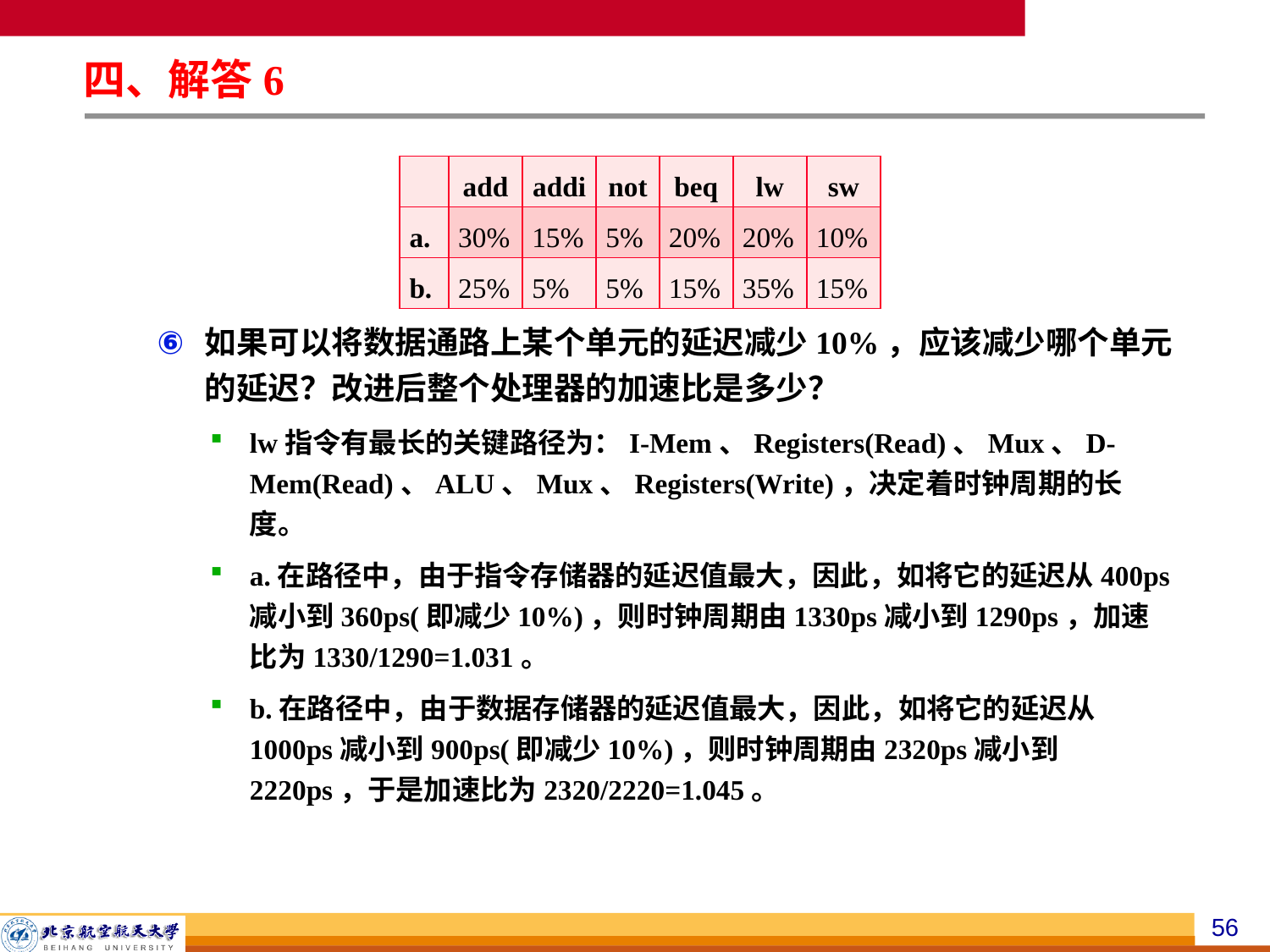

四、解答6

如果可以将数据通路上某个单元的延迟减少10%，应该减少哪个单元的延迟？改进后整个处理器的加速比是多少？
lw指令有最长的关键路径为：I-Mem、Registers(Read)、Mux、D-Mem(Read)、ALU、Mux、Registers(Write)，决定着时钟周期的长度。
a.在路径中，由于指令存储器的延迟值最大，因此，如将它的延迟从400ps减小到360ps(即减少10%)，则时钟周期由1330ps减小到1290ps，加速比为1330/1290=1.031。
b.在路径中，由于数据存储器的延迟值最大，因此，如将它的延迟从1000ps减小到900ps(即减少10%)，则时钟周期由2320ps减小到2220ps，于是加速比为2320/2220=1.045。
|  | add | addi | not | beq | lw | sw |
| --- | --- | --- | --- | --- | --- | --- |
| a. | 30% | 15% | 5% | 20% | 20% | 10% |
| b. | 25% | 5% | 5% | 15% | 35% | 15% |